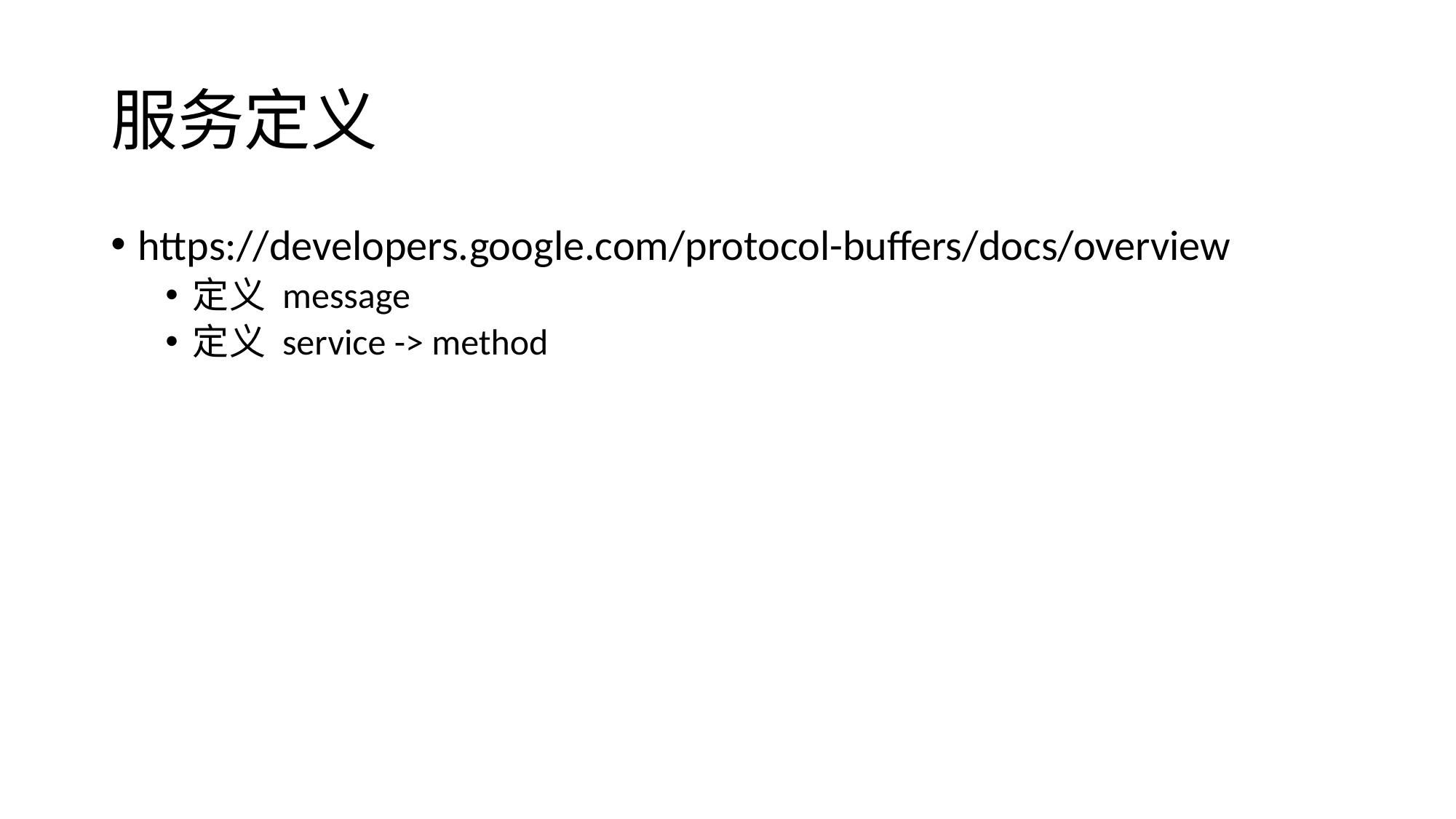

# 服务定义
https://developers.google.com/protocol-buffers/docs/overview
定义 message
定义 service -> method